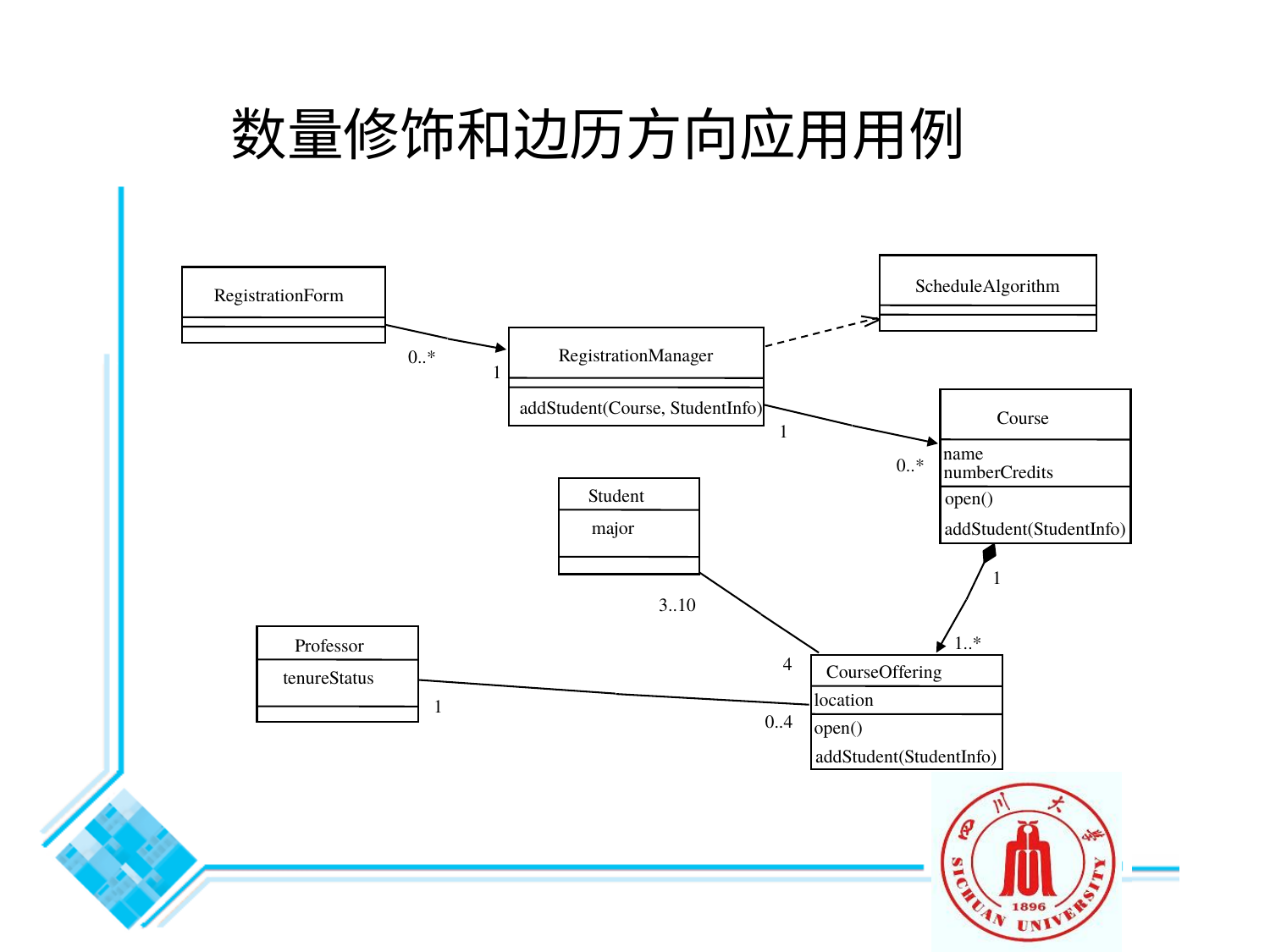

# 数量修饰和边历方向应用用例

ScheduleAlgorithm

RegistrationForm

RegistrationManager

Course

addStudent(Course, StudentInfo)
name
numberCredits
open()
major
addStudent(StudentInfo)
tenureStatus
location
open()
addStudent(StudentInfo)

Student

Professor

CourseOffering

0..*
1
1
0..*
1
3..10
1..*
4
1
0..4